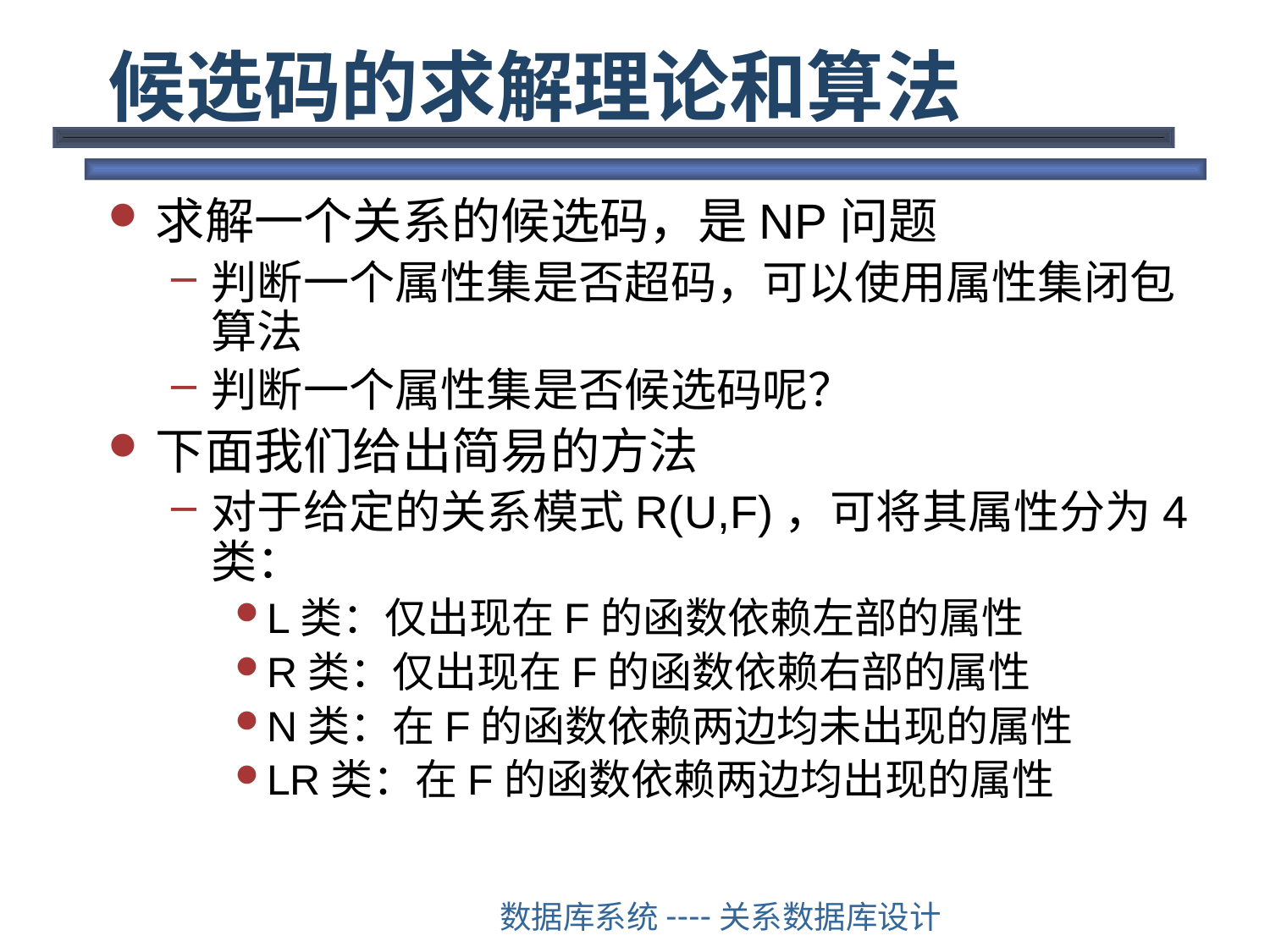

# 候选码的求解理论和算法
求解一个关系的候选码，是NP问题
判断一个属性集是否超码，可以使用属性集闭包算法
判断一个属性集是否候选码呢？
下面我们给出简易的方法
对于给定的关系模式R(U,F)，可将其属性分为4类：
L类：仅出现在F的函数依赖左部的属性
R类：仅出现在F的函数依赖右部的属性
N类：在F的函数依赖两边均未出现的属性
LR类：在F的函数依赖两边均出现的属性
数据库系统----关系数据库设计